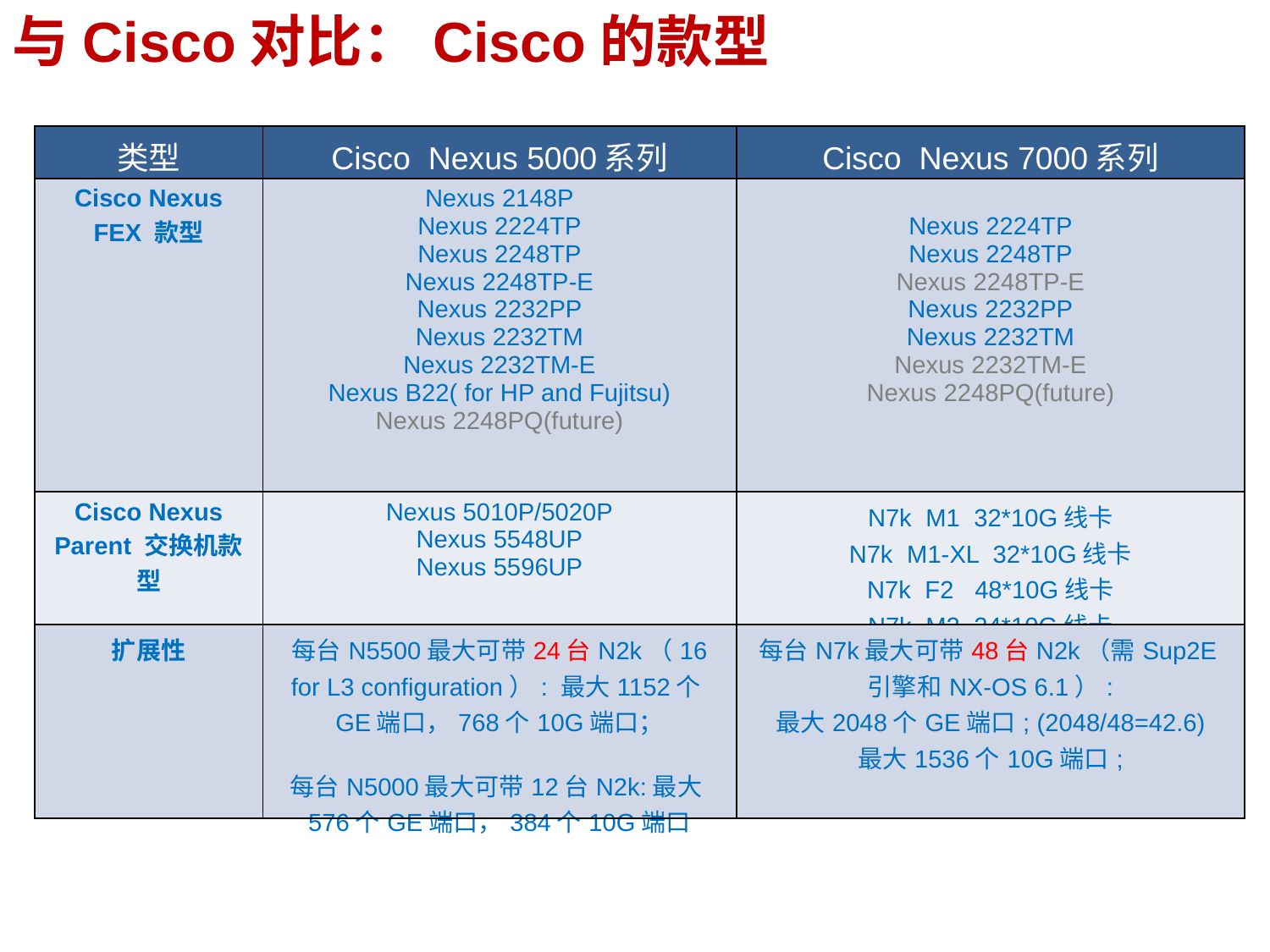

与Cisco对比：Cisco的款型
| 类型 | Cisco Nexus 5000系列 | Cisco Nexus 7000系列 |
| --- | --- | --- |
| Cisco Nexus FEX 款型 | Nexus 2148P Nexus 2224TP Nexus 2248TP Nexus 2248TP-E Nexus 2232PP Nexus 2232TM Nexus 2232TM-E Nexus B22( for HP and Fujitsu) Nexus 2248PQ(future) | Nexus 2224TP Nexus 2248TP Nexus 2248TP-E Nexus 2232PP Nexus 2232TM Nexus 2232TM-E Nexus 2248PQ(future) |
| Cisco Nexus Parent 交换机款型 | Nexus 5010P/5020P Nexus 5548UP Nexus 5596UP | N7k M1 32\*10G线卡 N7k M1-XL 32\*10G线卡 N7k F2 48\*10G线卡 N7k M2 24\*10G线卡 |
| 扩展性 | 每台N5500最大可带24台N2k（16 for L3 configuration）: 最大1152个GE端口，768个10G端口； 每台N5000最大可带12台N2k:最大576个GE端口，384个10G端口 | 每台N7k最大可带48台N2k（需Sup2E引擎和NX-OS 6.1）: 最大2048个GE端口; (2048/48=42.6) 最大1536个10G端口; |